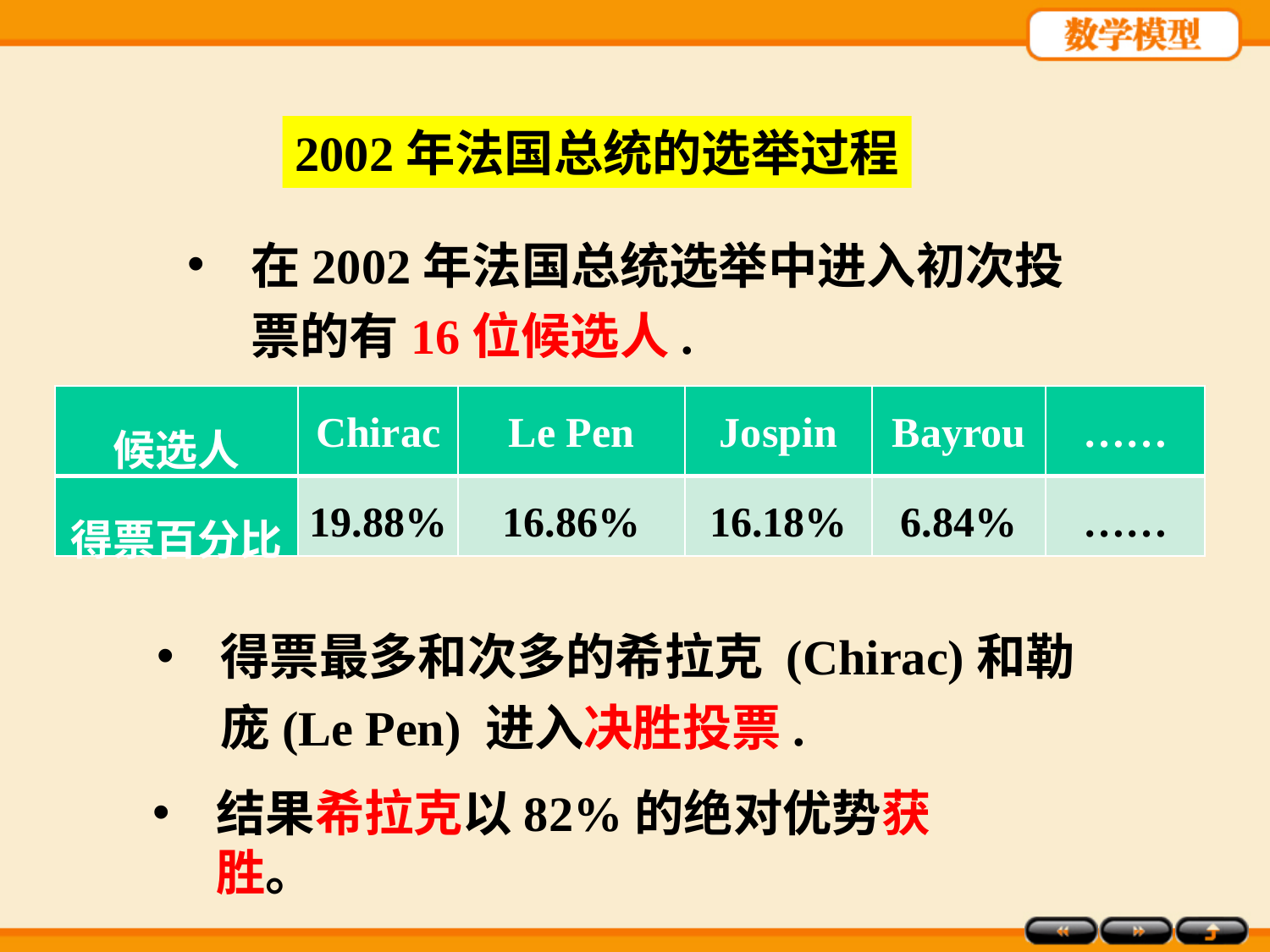

2002年法国总统的选举过程
在2002年法国总统选举中进入初次投票的有16位候选人.
| 候选人 | Chirac | Le Pen | Jospin | Bayrou | …… |
| --- | --- | --- | --- | --- | --- |
| 得票百分比 | 19.88% | 16.86% | 16.18% | 6.84% | …… |
得票最多和次多的希拉克 (Chirac)和勒庞(Le Pen) 进入决胜投票.
结果希拉克以82%的绝对优势获胜。